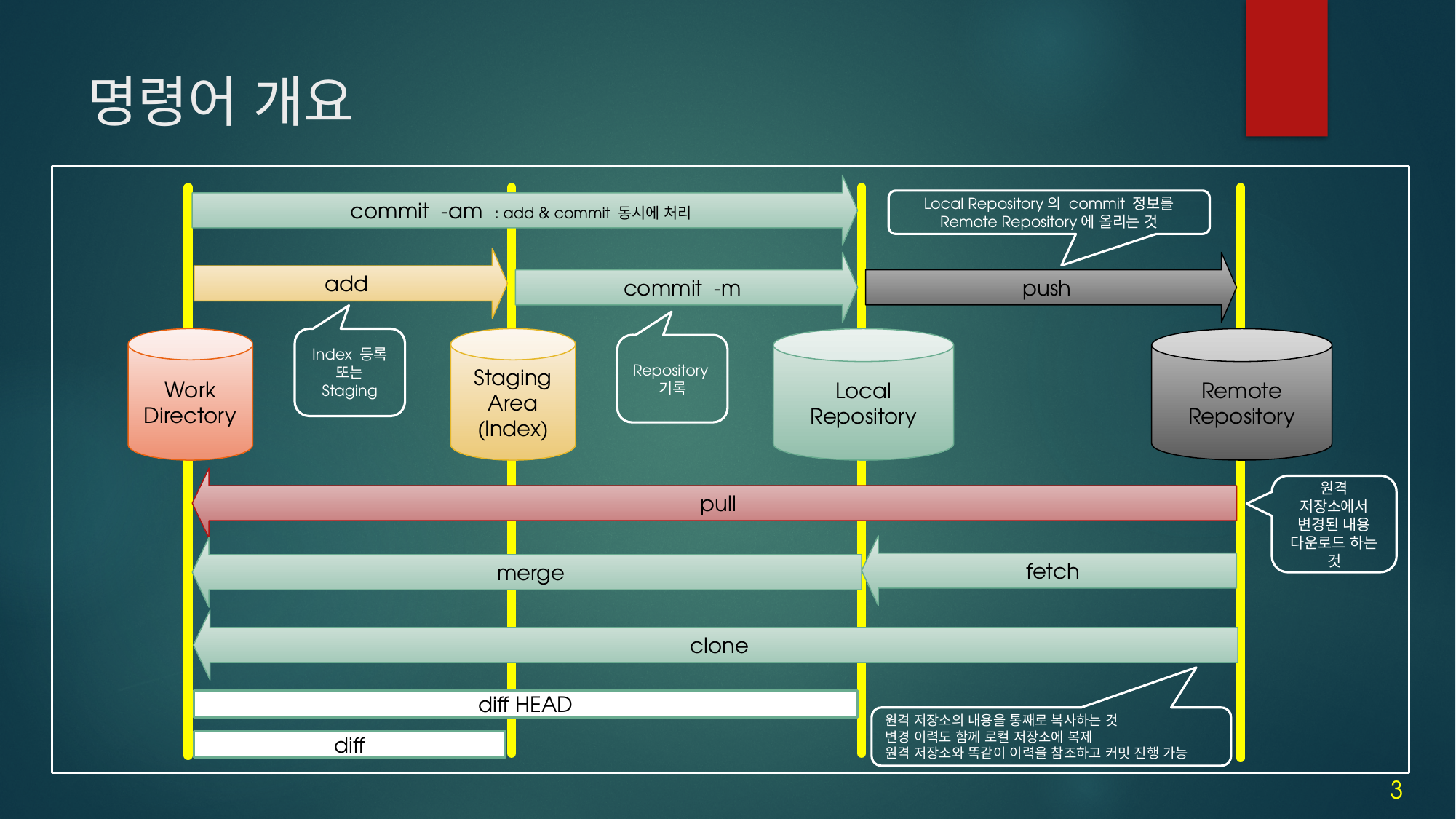

# 명령어 개요

commit  -am  : add & commit 동시에 처리
Local Repository의 commit 정보를 Remote Repository에 올리는 것
add
commit  -m
push
Work
Directory
Index 등록
또는
Staging
Staging Area
(Index)
Local
Repository
Remote
Repository
Repository기록
pull
원격 저장소에서 변경된 내용 다운로드 하는 것
fetch
merge
clone
diff HEAD
원격 저장소의 내용을 통째로 복사하는 것
변경 이력도 함께 로컬 저장소에 복제
원격 저장소와 똑같이 이력을 참조하고 커밋 진행 가능
3
diff